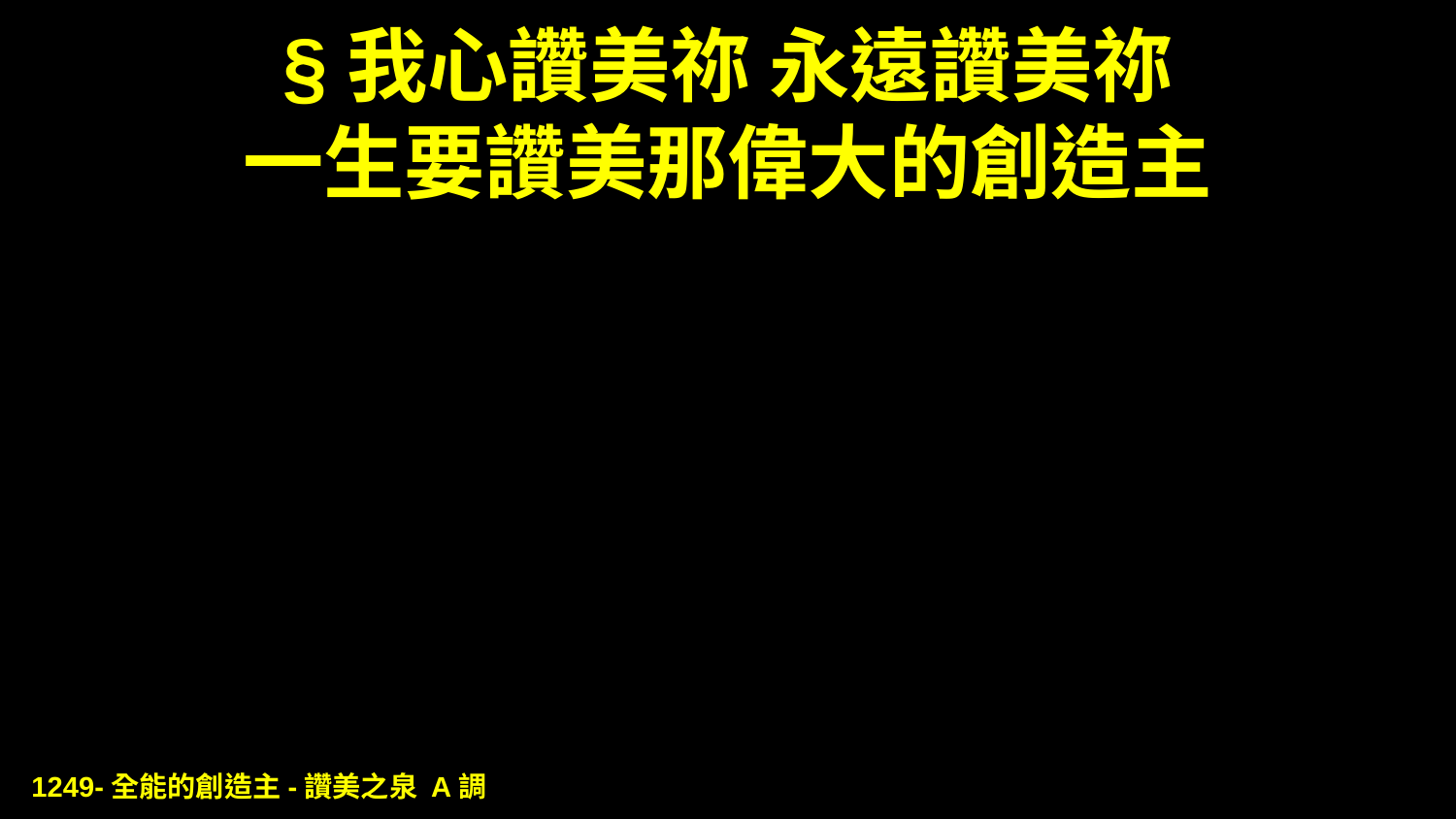

# §我心讚美祢 永遠讚美祢 一生要讚美那偉大的創造主
1249-全能的創造主-讚美之泉 A調